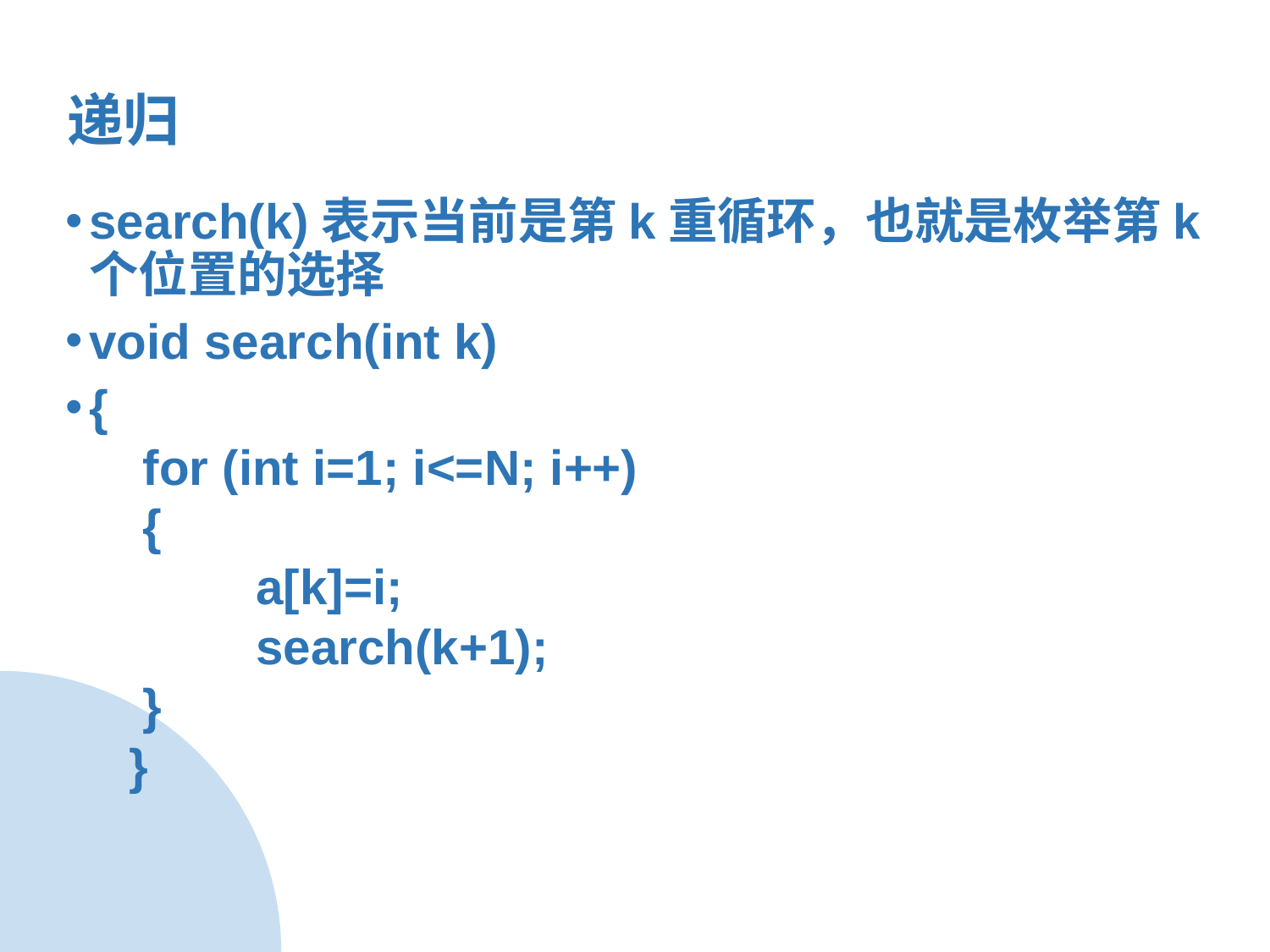

递归
search(k)表示当前是第k重循环，也就是枚举第k个位置的选择
void search(int k)
{
 for (int i=1; i<=N; i++)
 {
	a[k]=i;
 	search(k+1);
 }
}